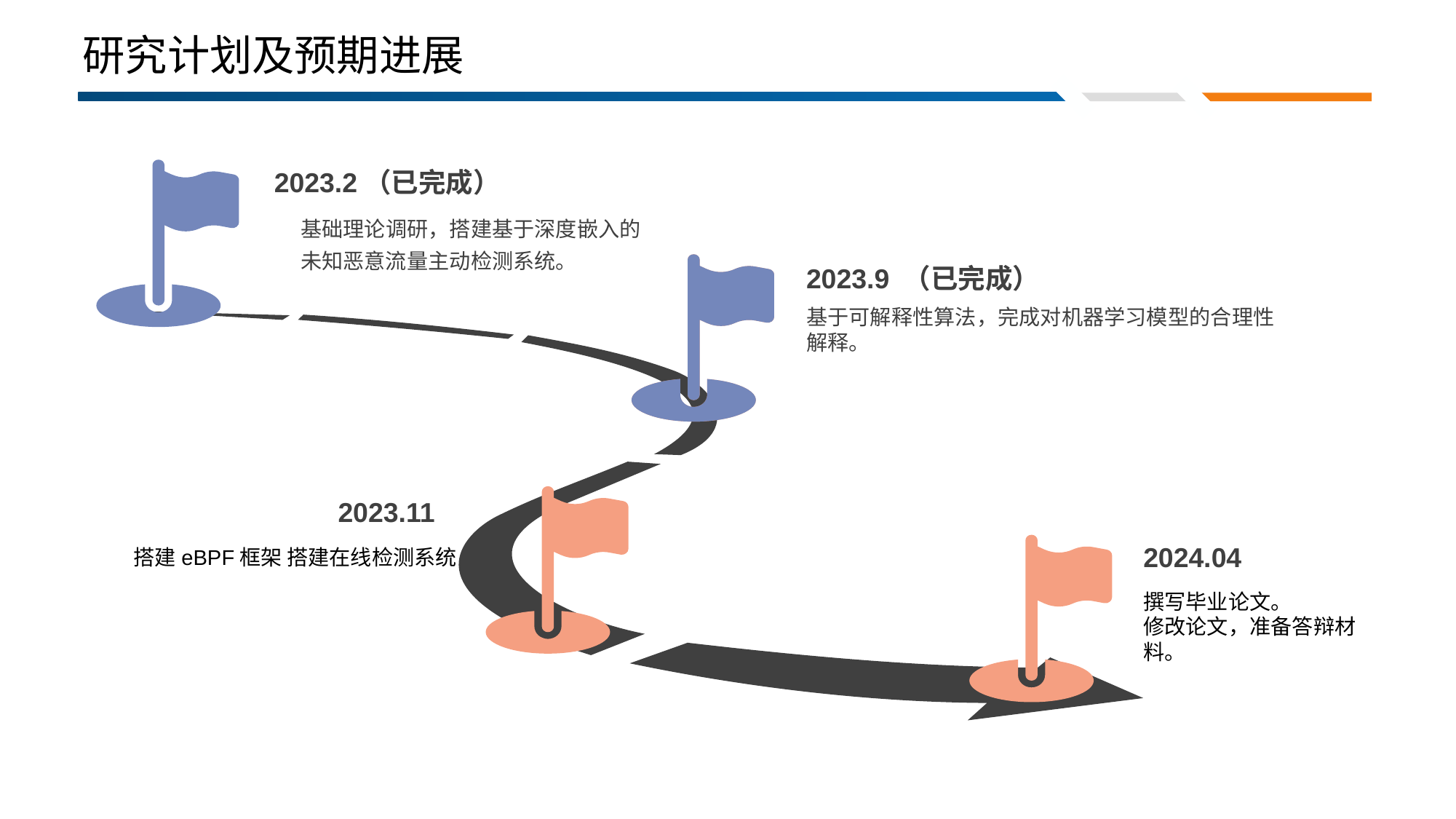

研究计划及预期进展

2023.2（已完成）
基础理论调研，搭建基于深度嵌入的未知恶意流量主动检测系统。

2023.9 （已完成）
基于可解释性算法，完成对机器学习模型的合理性解释。

2023.11

2024.04
搭建eBPF框架 搭建在线检测系统

撰写毕业论文。
修改论文，准备答辩材料。